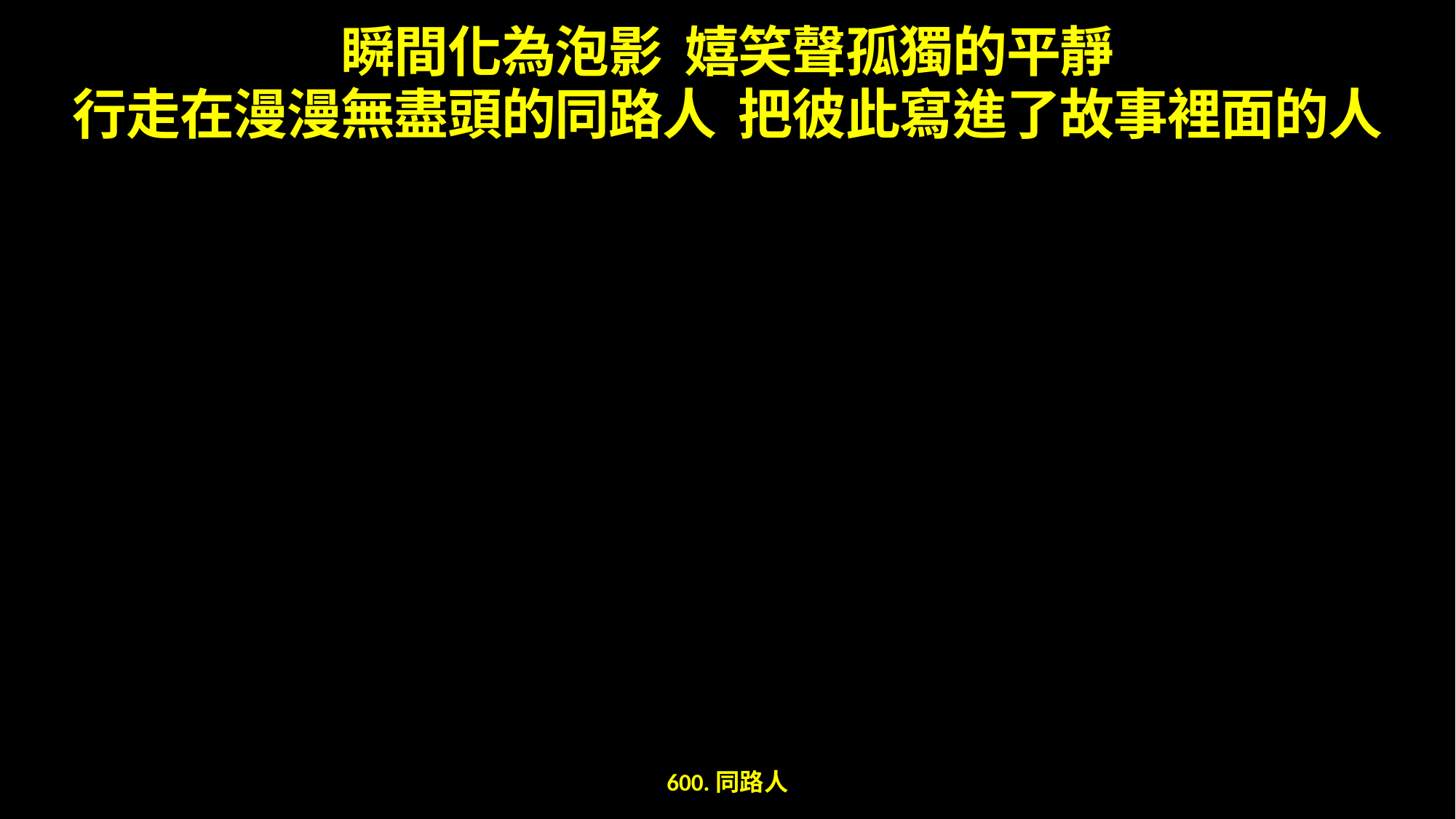

瞬間化為泡影  嬉笑聲孤獨的平靜
行走在漫漫無盡頭的同路人  把彼此寫進了故事裡面的人

600.同路人